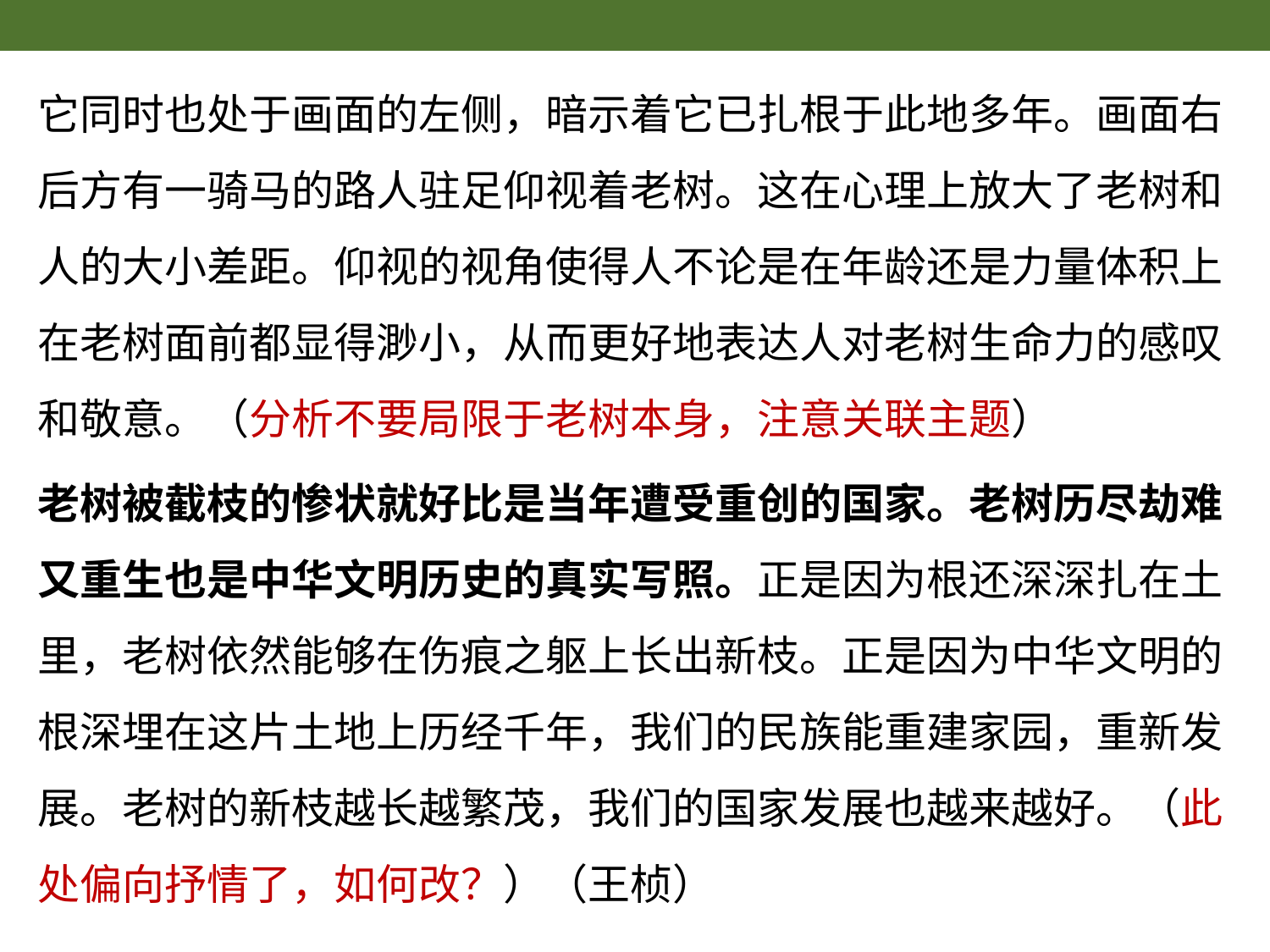

它同时也处于画面的左侧，暗示着它已扎根于此地多年。画面右后方有一骑马的路人驻足仰视着老树。这在心理上放大了老树和人的大小差距。仰视的视角使得人不论是在年龄还是力量体积上在老树面前都显得渺小，从而更好地表达人对老树生命力的感叹和敬意。（分析不要局限于老树本身，注意关联主题）
老树被截枝的惨状就好比是当年遭受重创的国家。老树历尽劫难又重生也是中华文明历史的真实写照。正是因为根还深深扎在土里，老树依然能够在伤痕之躯上长出新枝。正是因为中华文明的根深埋在这片土地上历经千年，我们的民族能重建家园，重新发展。老树的新枝越长越繁茂，我们的国家发展也越来越好。（此处偏向抒情了，如何改？）（王桢）